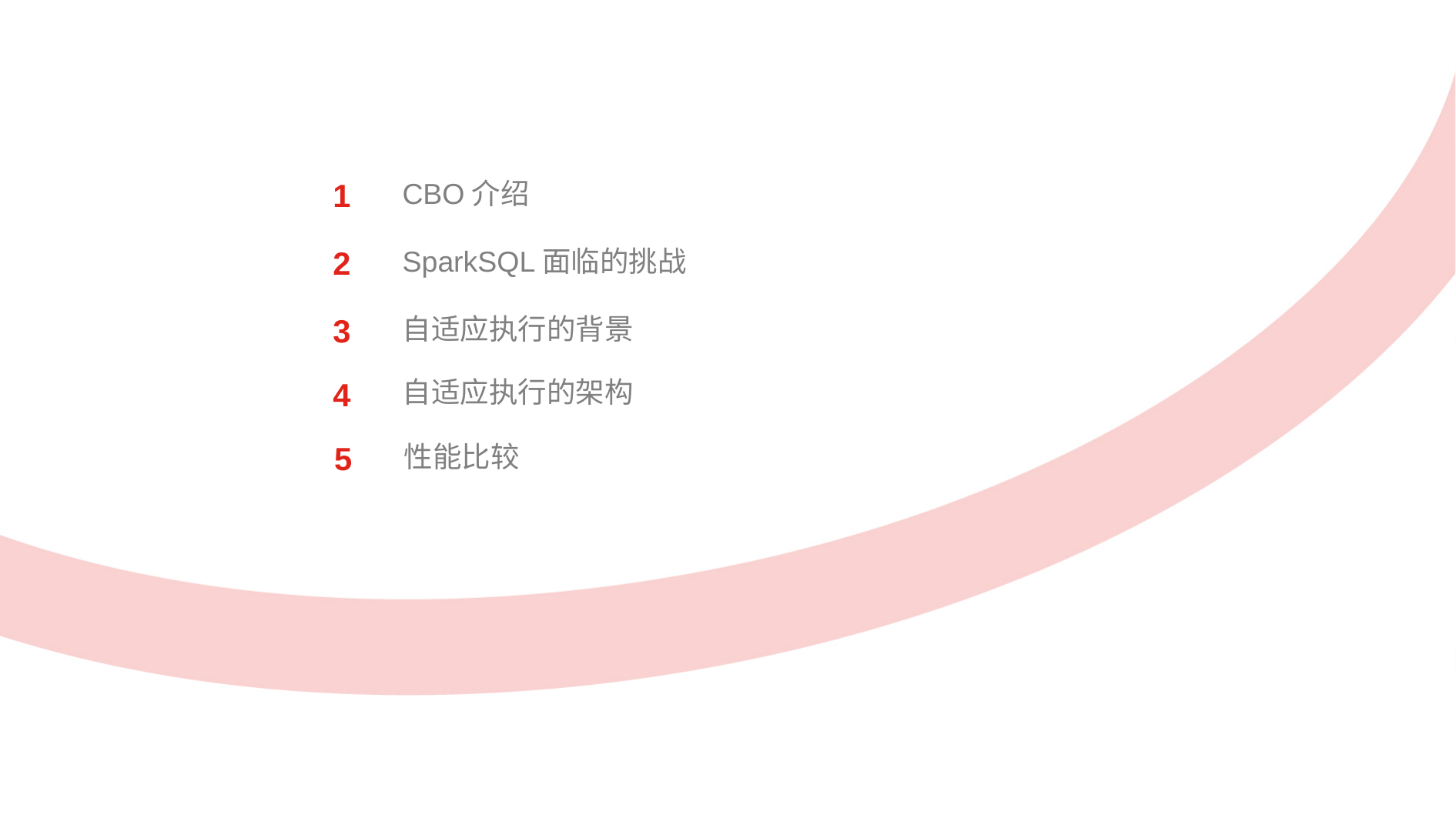

1
CBO介绍
2
SparkSQL面临的挑战
3
自适应执行的背景
4
自适应执行的架构
5
性能比较